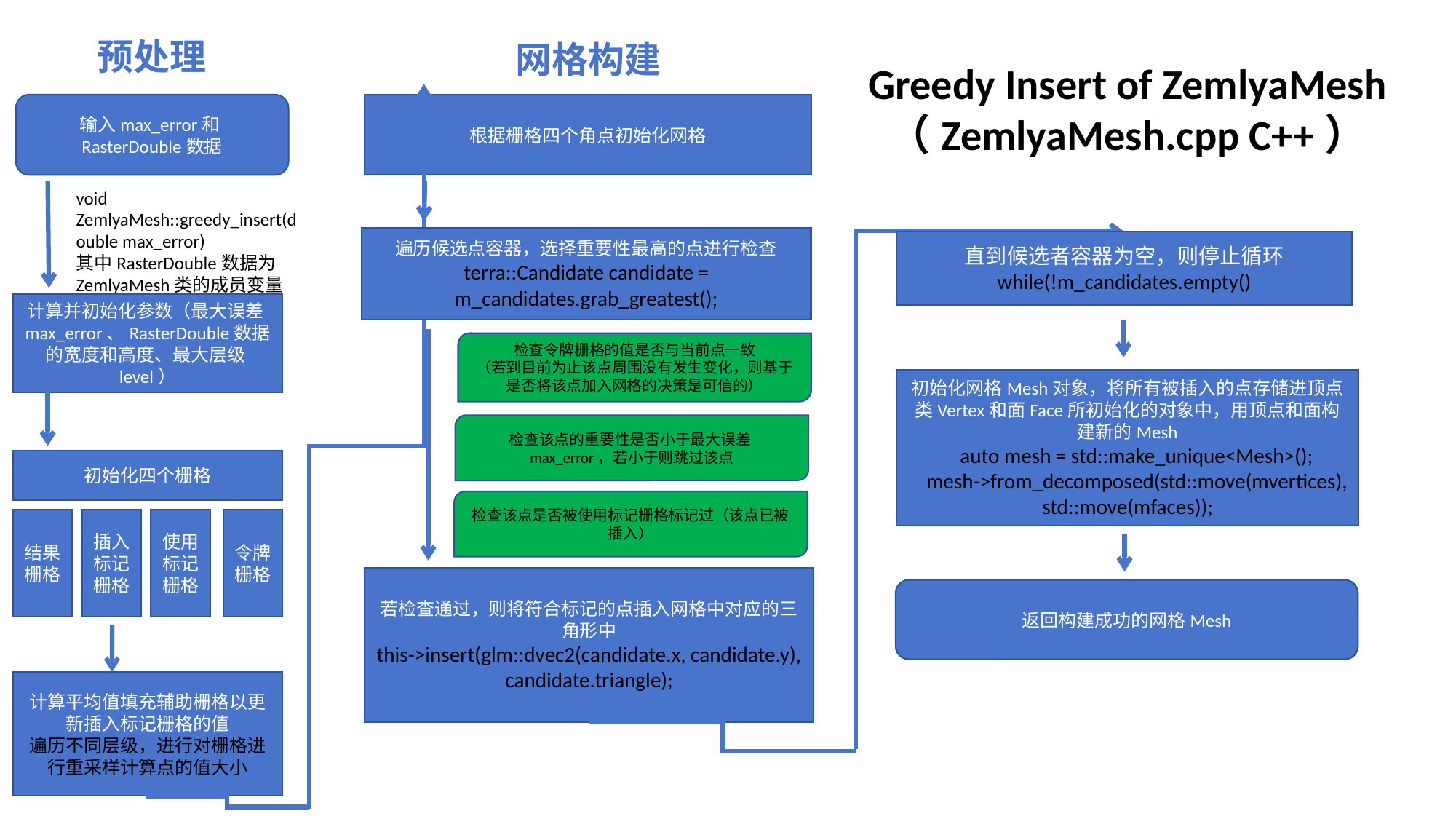

预处理
网格构建
Greedy Insert of ZemlyaMesh
（ZemlyaMesh.cpp C++）
输入max_error和RasterDouble数据
根据栅格四个角点初始化网格
void ZemlyaMesh::greedy_insert(double max_error)
其中RasterDouble数据为ZemlyaMesh类的成员变量
遍历候选点容器，选择重要性最高的点进行检查
terra::Candidate candidate = m_candidates.grab_greatest();
直到候选者容器为空，则停止循环
while(!m_candidates.empty()
计算并初始化参数（最大误差max_error、RasterDouble数据的宽度和高度、最大层级level）
检查令牌栅格的值是否与当前点一致
（若到目前为止该点周围没有发生变化，则基于是否将该点加入网格的决策是可信的）
初始化网格Mesh对象，将所有被插入的点存储进顶点类Vertex和面Face所初始化的对象中，用顶点和面构建新的Mesh
    auto mesh = std::make_unique<Mesh>();
    mesh->from_decomposed(std::move(mvertices), std::move(mfaces));

检查该点的重要性是否小于最大误差max_error，若小于则跳过该点
初始化四个栅格
检查该点是否被使用标记栅格标记过（该点已被插入）
结果栅格
插入标记栅格
使用标记栅格
令牌栅格
若检查通过，则将符合标记的点插入网格中对应的三角形中
this->insert(glm::dvec2(candidate.x, candidate.y), candidate.triangle);
返回构建成功的网格Mesh
计算平均值填充辅助栅格以更新插入标记栅格的值
遍历不同层级，进行对栅格进行重采样计算点的值大小